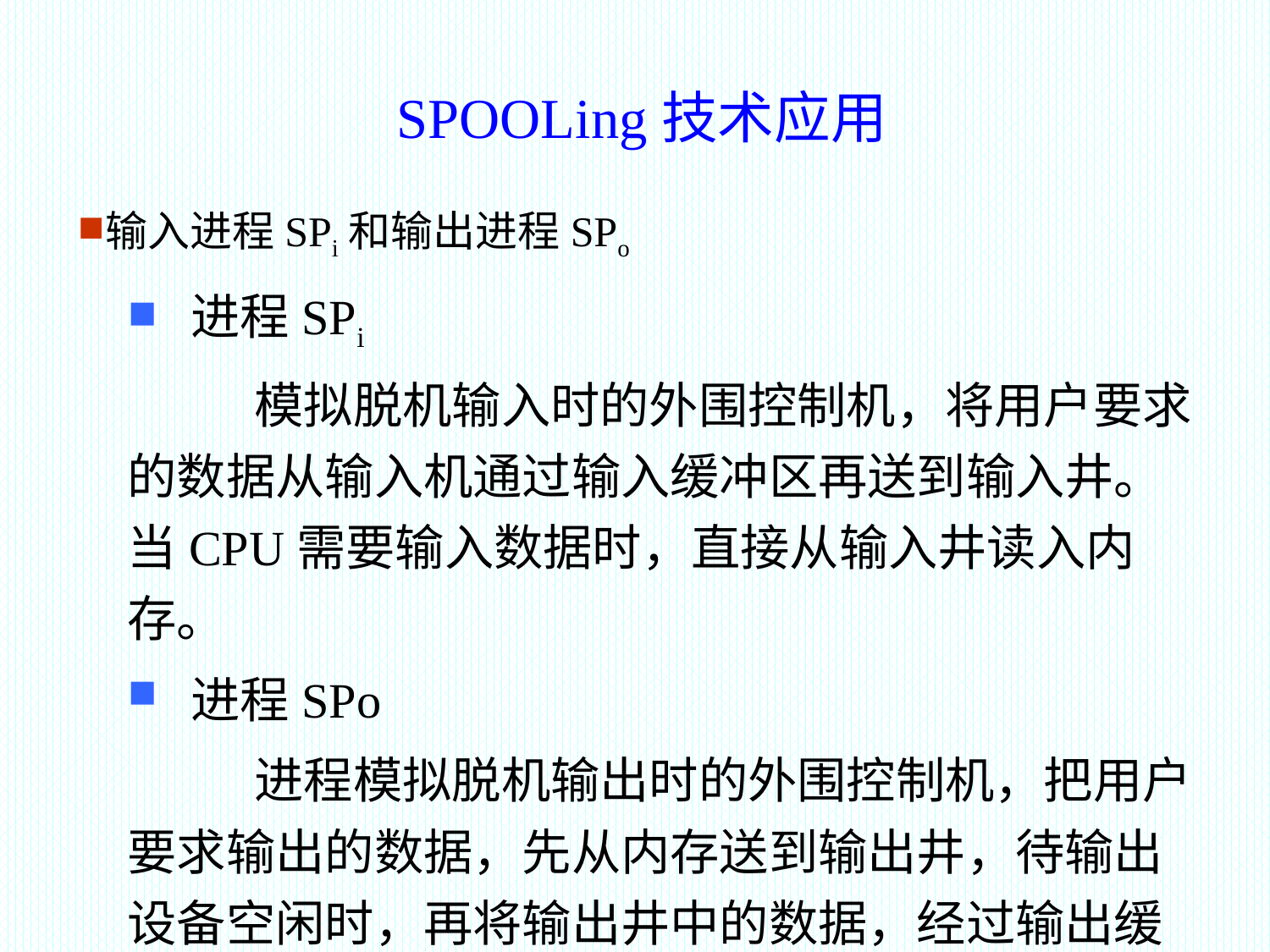

# SPOOLing技术应用
输入进程SPi和输出进程SPo
进程SPi
	模拟脱机输入时的外围控制机，将用户要求的数据从输入机通过输入缓冲区再送到输入井。当CPU需要输入数据时，直接从输入井读入内存。
进程SPo
	进程模拟脱机输出时的外围控制机，把用户要求输出的数据，先从内存送到输出井，待输出设备空闲时，再将输出井中的数据，经过输出缓冲区送到输出设备上。